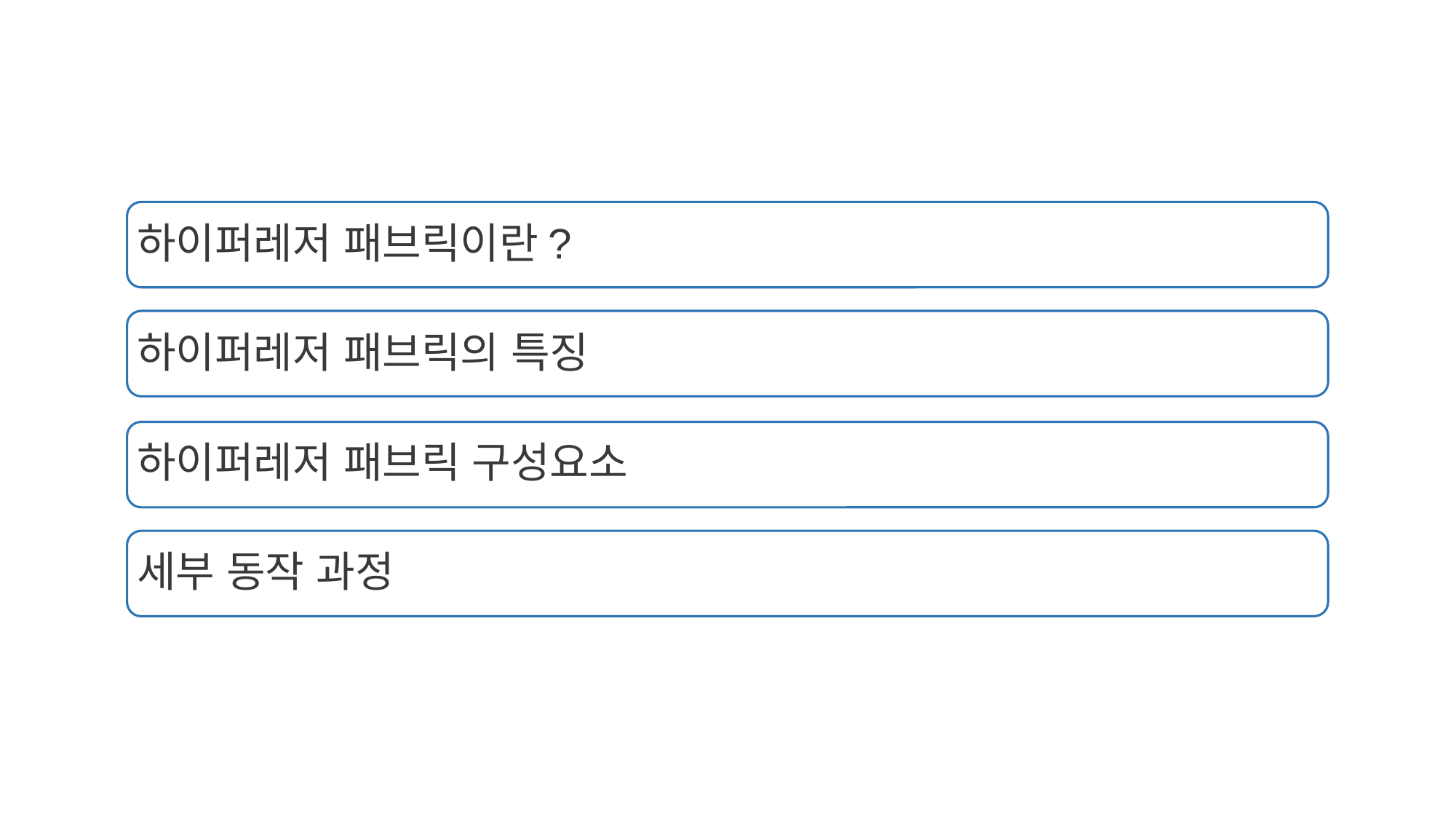

하이퍼레저 패브릭이란?
하이퍼레저 패브릭의 특징
하이퍼레저 패브릭 구성요소
세부 동작 과정